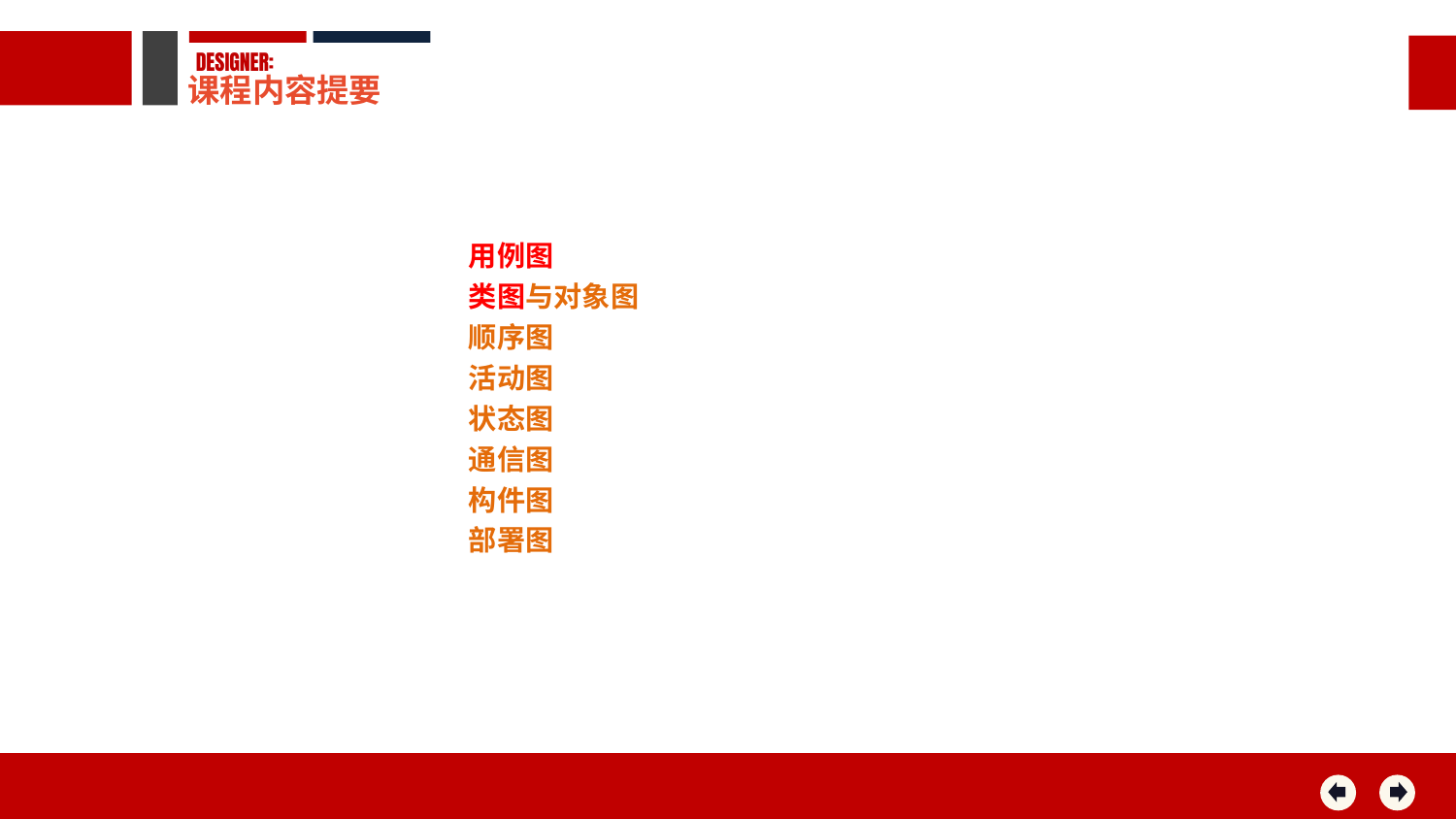

DESIGNER:
课程内容提要
用例图
类图与对象图
顺序图
活动图
状态图
通信图
构件图
部署图